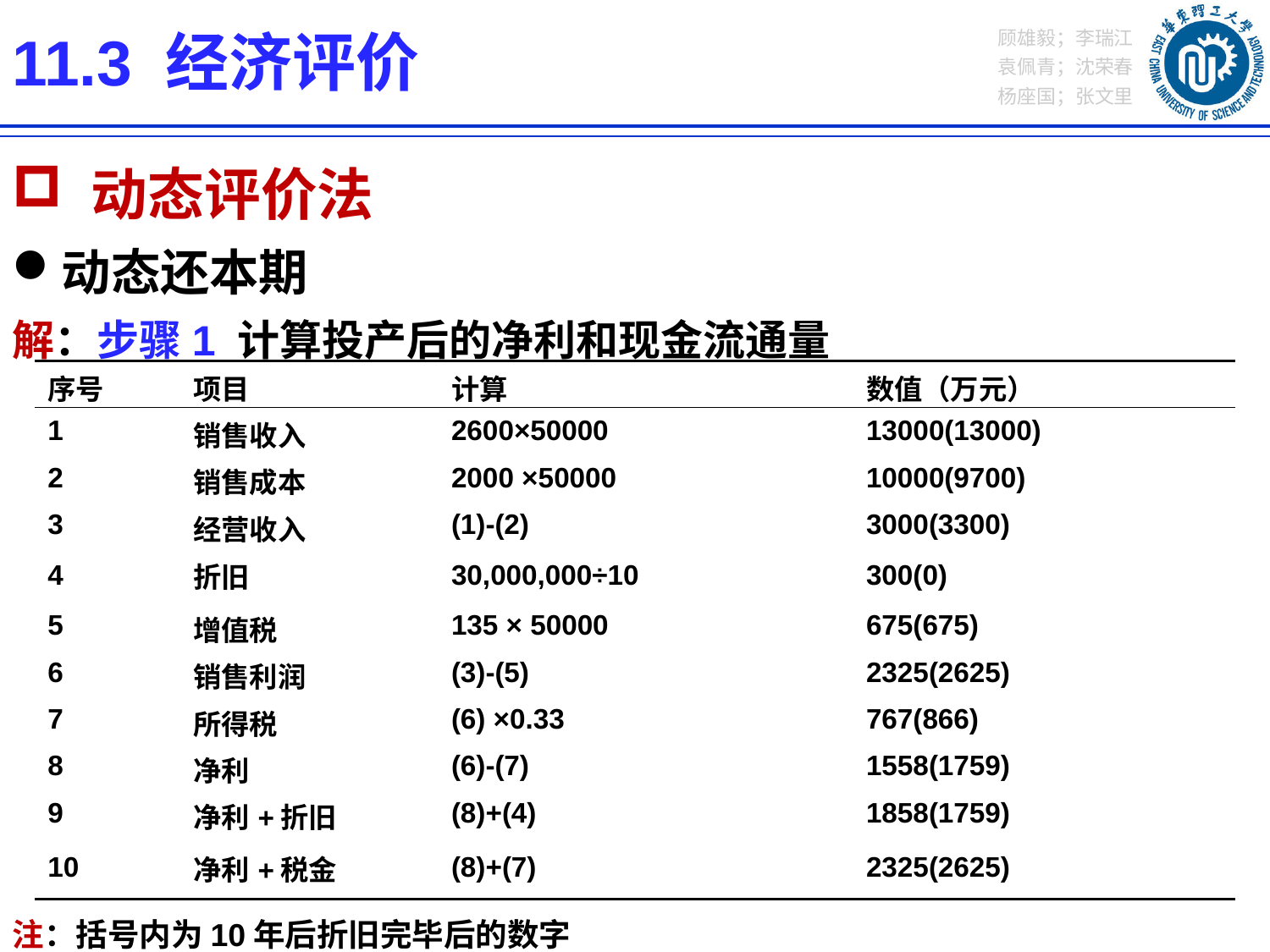

11.3 经济评价
 动态评价法
动态还本期
解：步骤1 计算投产后的净利和现金流通量
| 序号 | 项目 | 计算 | 数值（万元） |
| --- | --- | --- | --- |
| 1 | 销售收入 | 2600×50000 | 13000(13000) |
| 2 | 销售成本 | 2000 ×50000 | 10000(9700) |
| 3 | 经营收入 | (1)-(2) | 3000(3300) |
| 4 | 折旧 | 30,000,000÷10 | 300(0) |
| 5 | 增值税 | 135 × 50000 | 675(675) |
| 6 | 销售利润 | (3)-(5) | 2325(2625) |
| 7 | 所得税 | (6) ×0.33 | 767(866) |
| 8 | 净利 | (6)-(7) | 1558(1759) |
| 9 | 净利+折旧 | (8)+(4) | 1858(1759) |
| 10 | 净利+税金 | (8)+(7) | 2325(2625) |
注：括号内为10年后折旧完毕后的数字